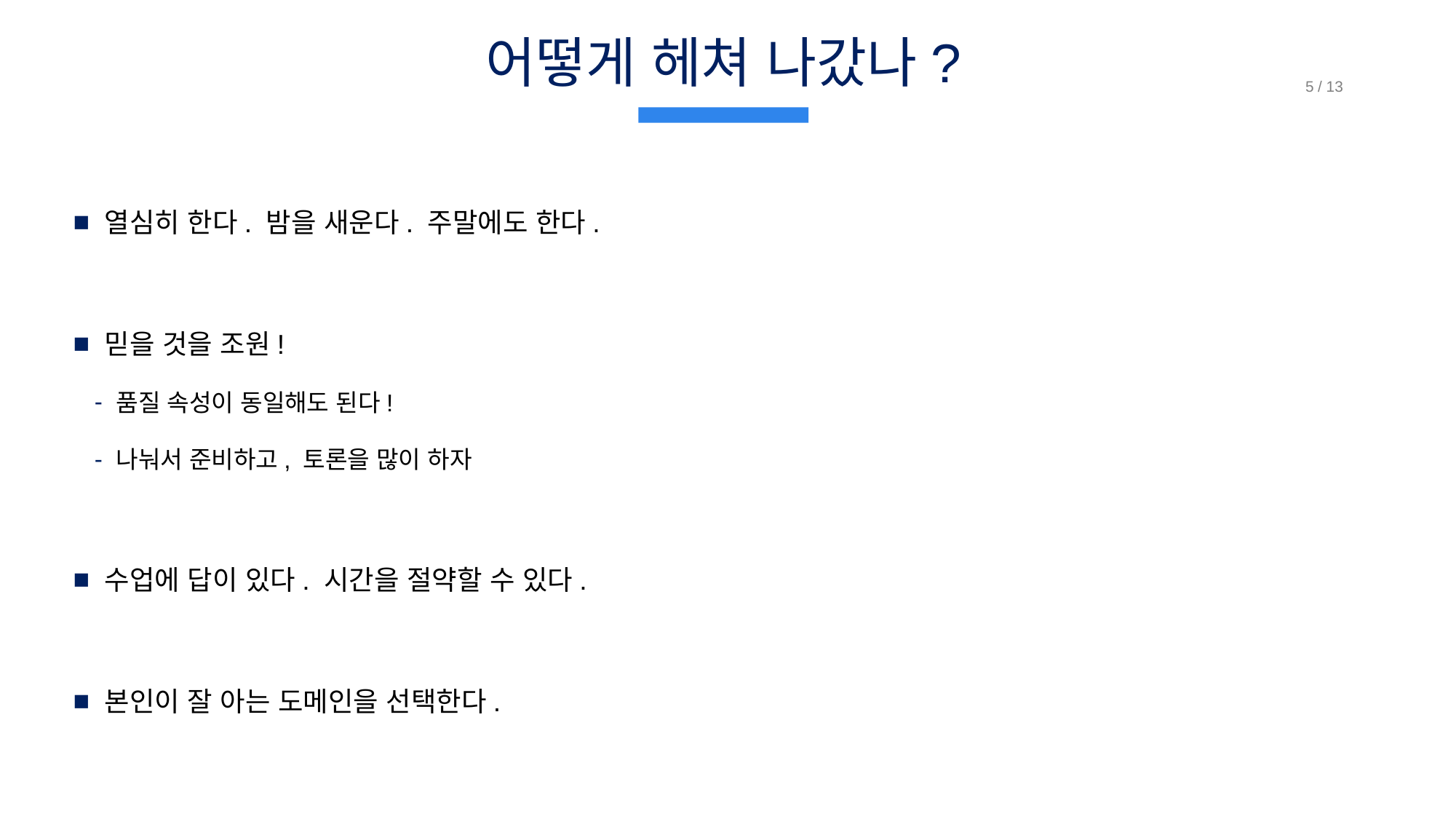

# 어떻게 헤쳐 나갔나?
열심히 한다. 밤을 새운다. 주말에도 한다.

믿을 것을 조원!
품질 속성이 동일해도 된다!
나눠서 준비하고, 토론을 많이 하자

수업에 답이 있다. 시간을 절약할 수 있다.

본인이 잘 아는 도메인을 선택한다.